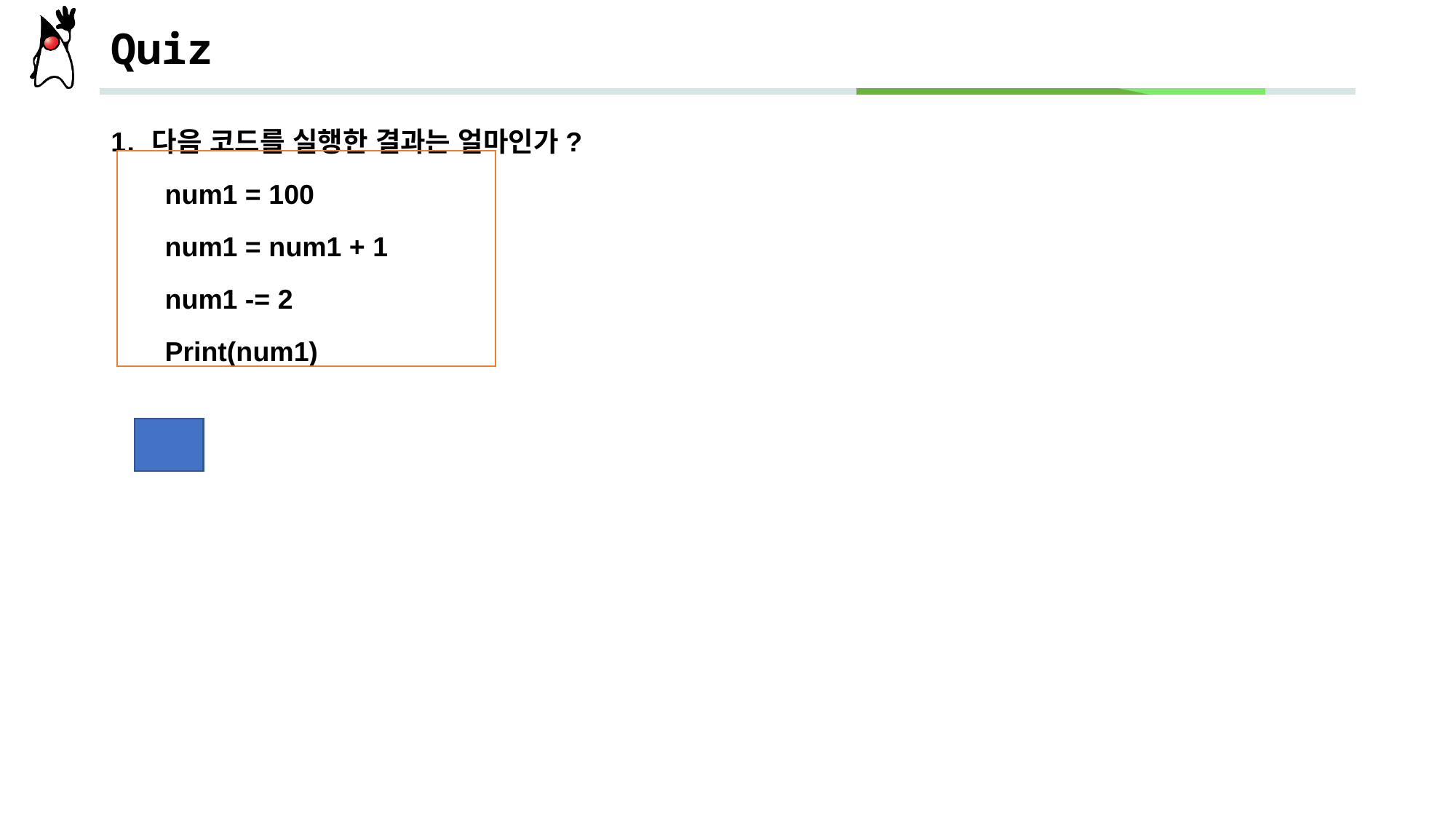

# Quiz
다음 코드를 실행한 결과는 얼마인가?
num1 = 100
num1 = num1 + 1
num1 -= 2
Print(num1)

    99